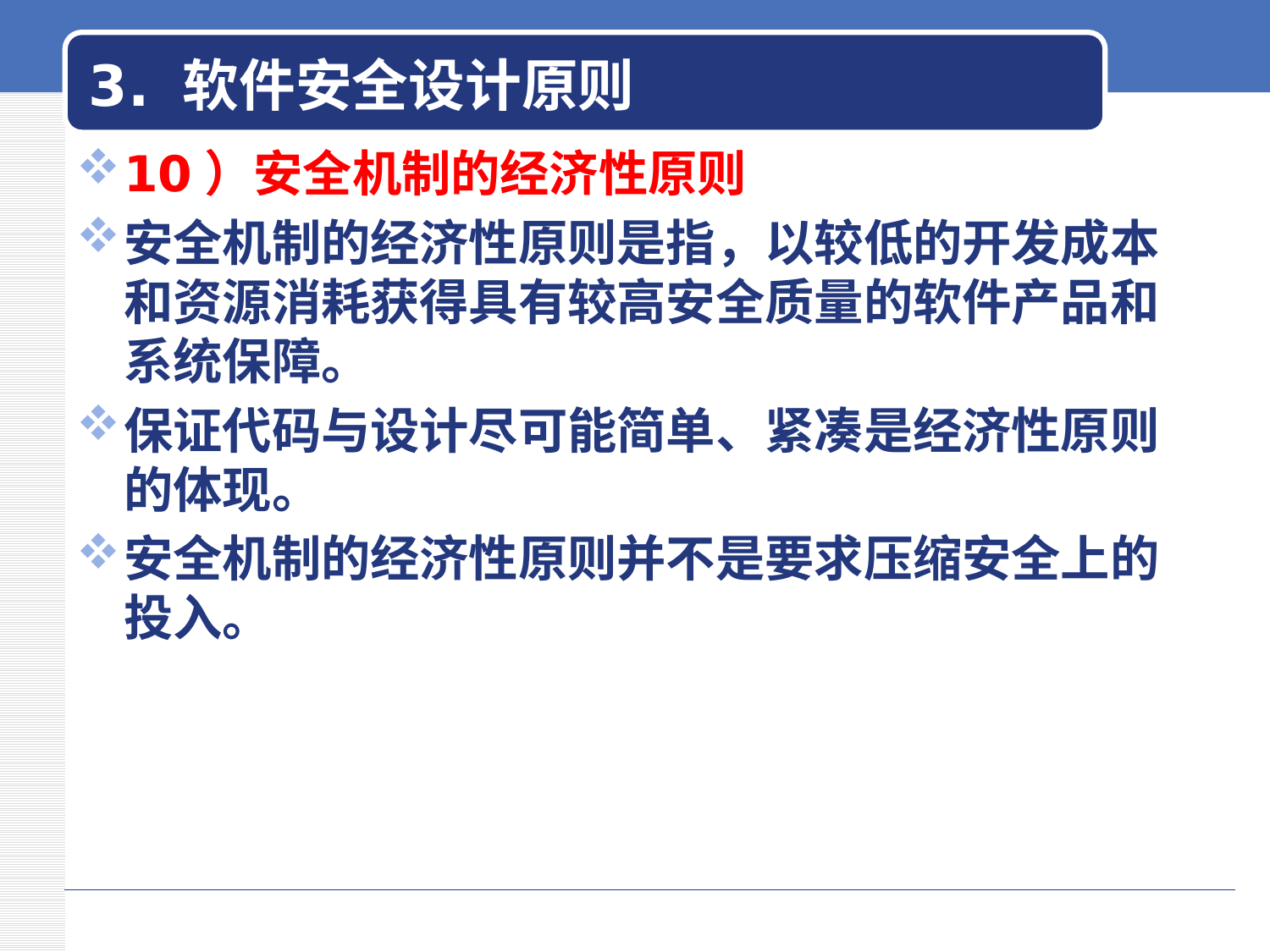

# 3. 软件安全设计原则
10）安全机制的经济性原则
安全机制的经济性原则是指，以较低的开发成本和资源消耗获得具有较高安全质量的软件产品和系统保障。
保证代码与设计尽可能简单、紧凑是经济性原则的体现。
安全机制的经济性原则并不是要求压缩安全上的投入。